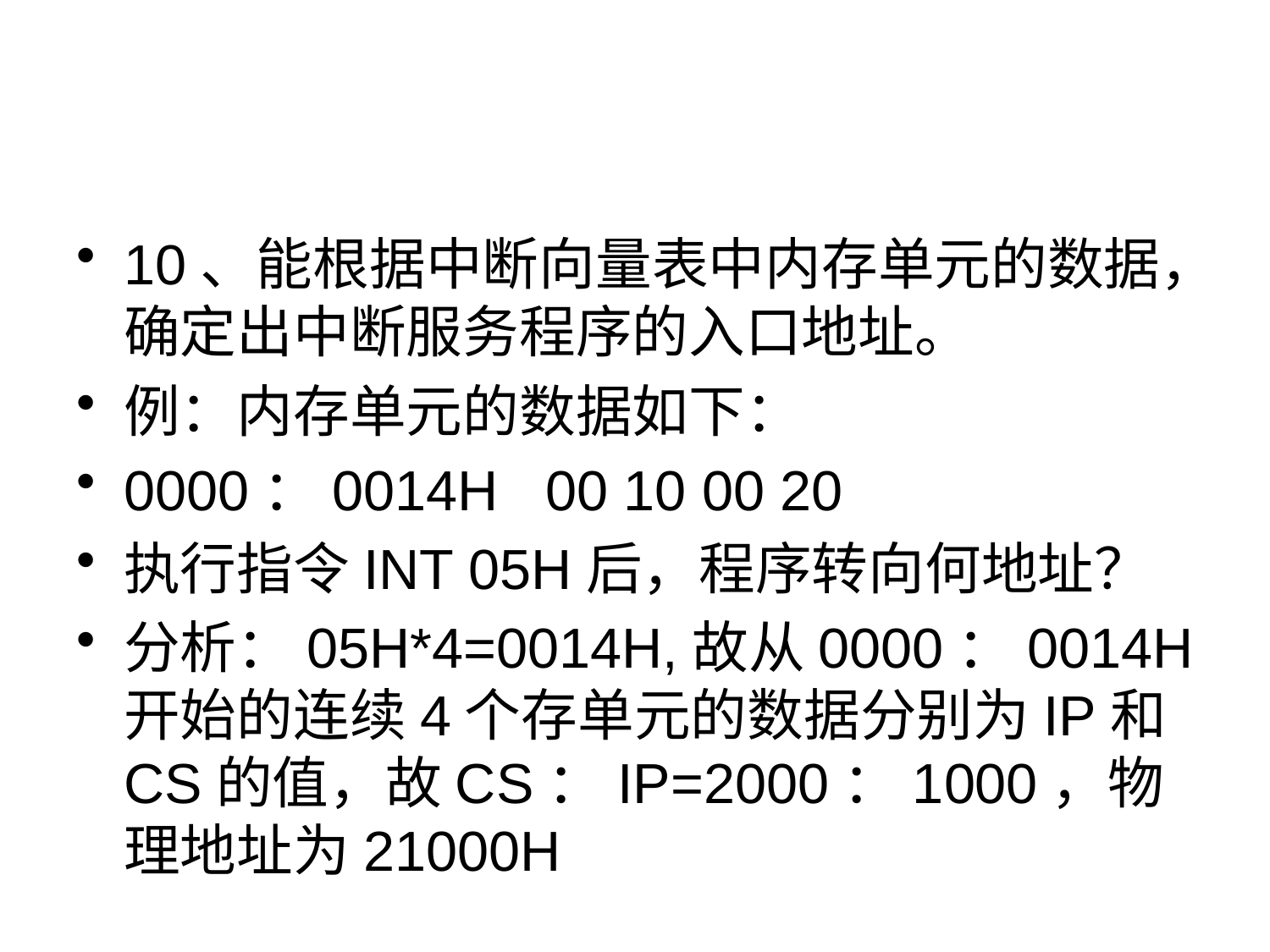

#
10、能根据中断向量表中内存单元的数据，确定出中断服务程序的入口地址。
例：内存单元的数据如下：
0000：0014H   00 10 00 20
执行指令INT 05H后，程序转向何地址？
分析：05H*4=0014H,故从0000：0014H 开始的连续4个存单元的数据分别为IP和CS的值，故CS：IP=2000：1000，物理地址为21000H